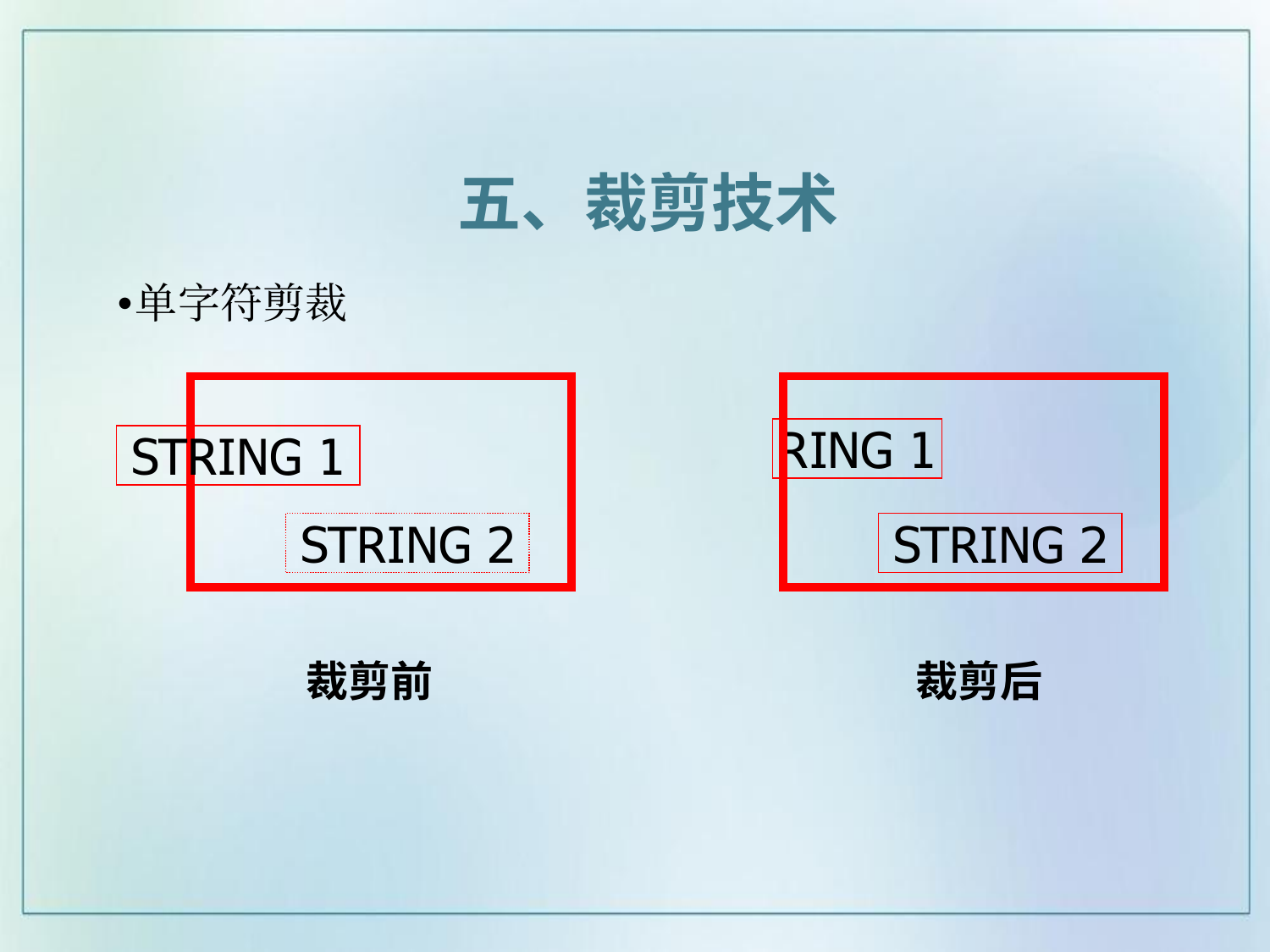

五、裁剪技术
单字符剪裁

RING 1
STRING 1
STRING 2
STRING 2
裁剪前
裁剪后